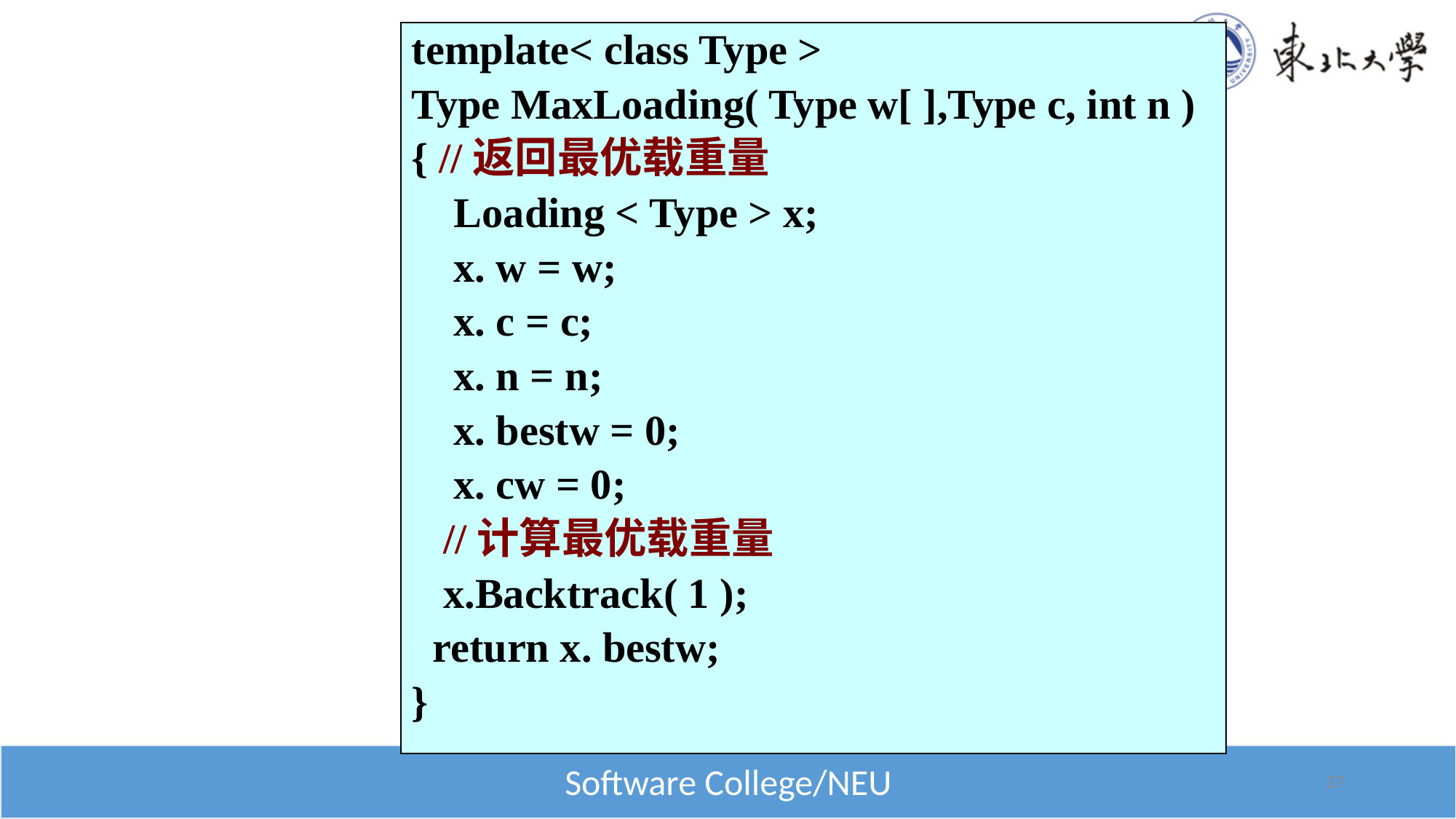

template< class Type >
Type MaxLoading( Type w[ ],Type c, int n )
{ //返回最优载重量
    Loading < Type > x;
    x. w = w;
    x. c = c;
    x. n = n;
    x. bestw = 0;
    x. cw = 0;
   //计算最优载重量
   x.Backtrack( 1 );
  return x. bestw;
}
27